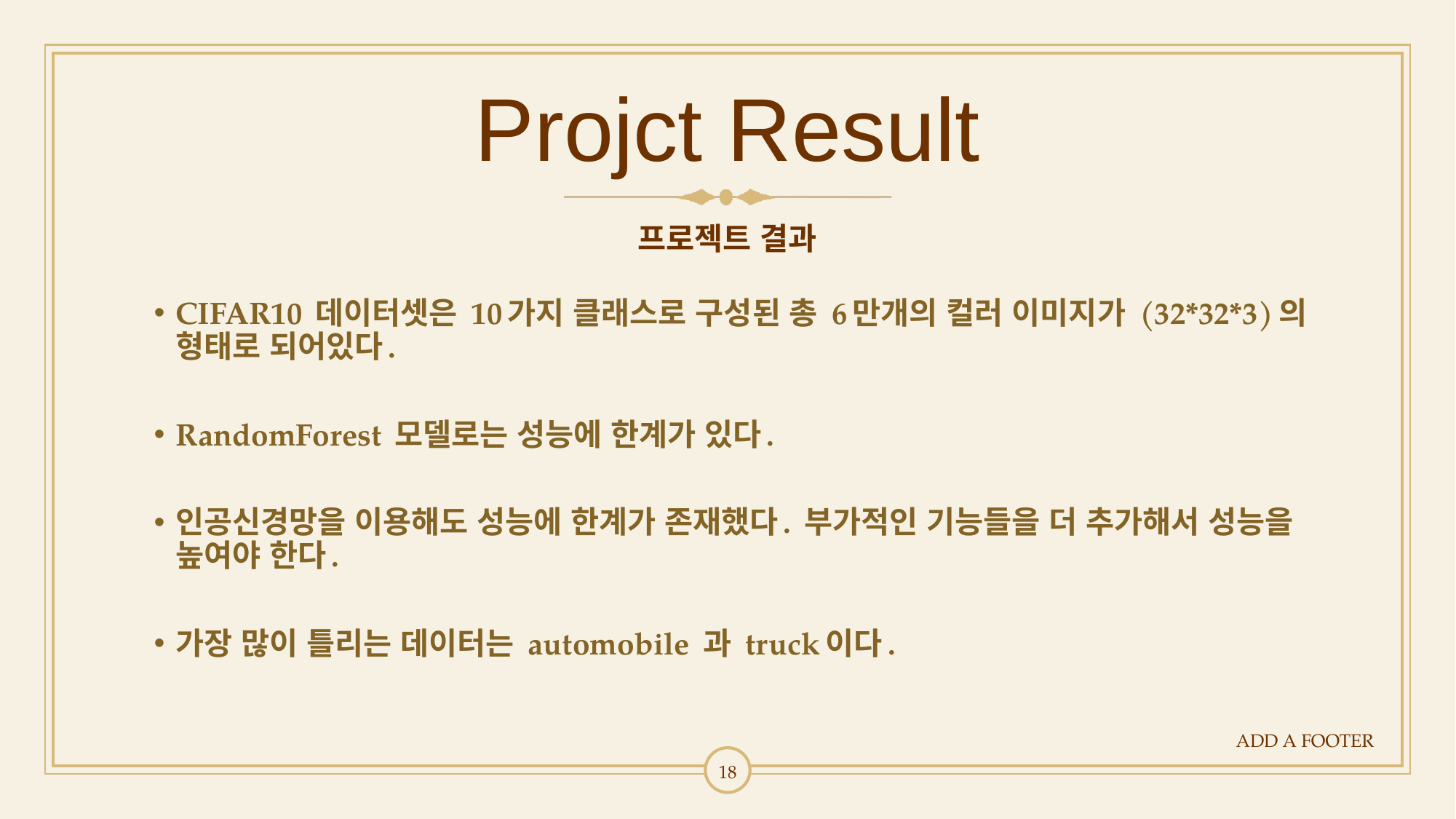

# Projct Result
프로젝트 결과

CIFAR10 데이터셋은 10가지 클래스로 구성된 총 6만개의 컬러 이미지가 (32*32*3)의 형태로 되어있다.

RandomForest 모델로는 성능에 한계가 있다.

인공신경망을 이용해도 성능에 한계가 존재했다. 부가적인 기능들을 더 추가해서 성능을 높여야 한다.

가장 많이 틀리는 데이터는 automobile 과 truck이다.
ADD A FOOTER
18